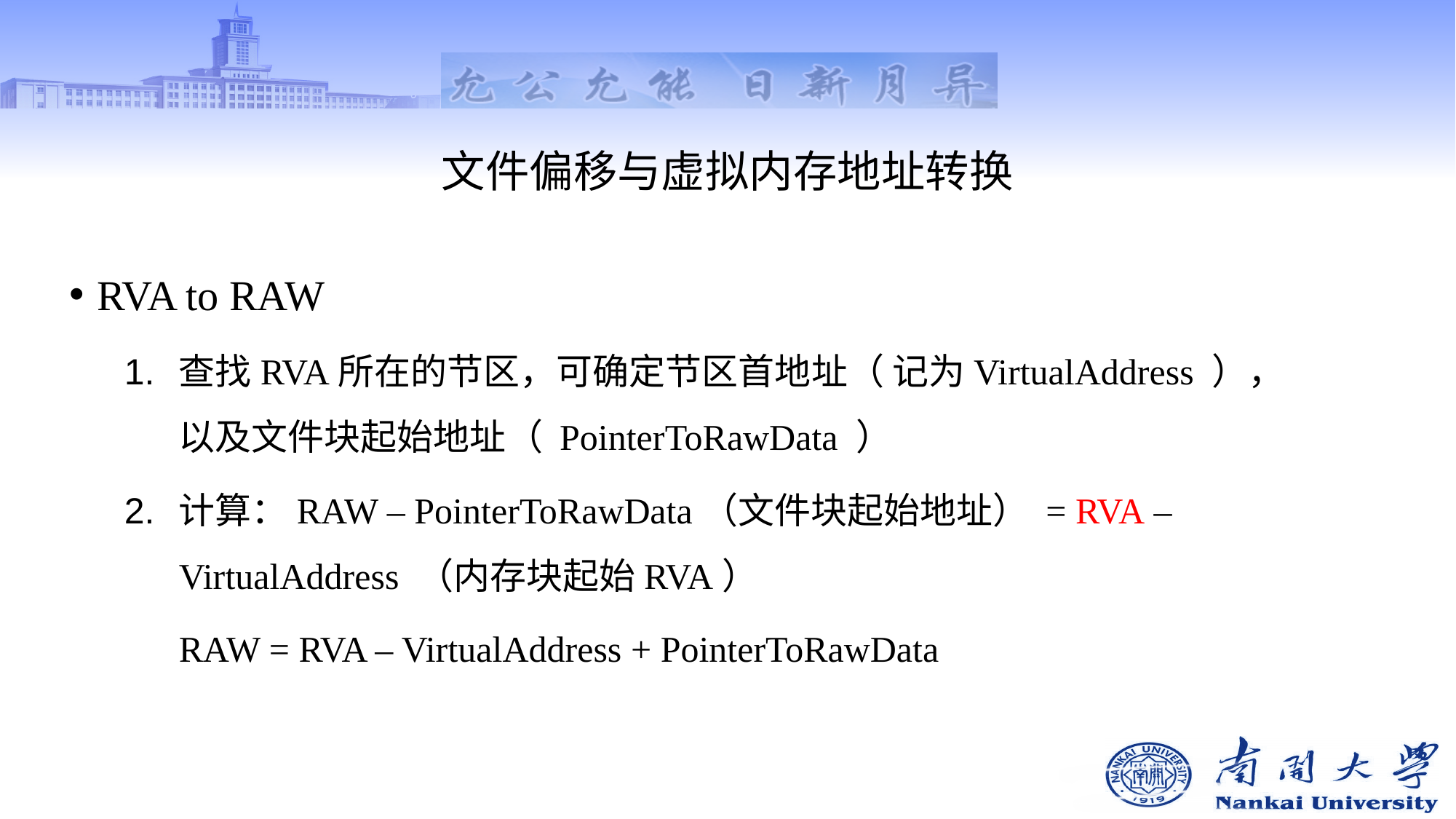

# 文件偏移与虚拟内存地址转换
RVA to RAW
查找RVA所在的节区，可确定节区首地址（ 记为VirtualAddress ），以及文件块起始地址（ PointerToRawData ）
计算：RAW – PointerToRawData（文件块起始地址） = RVA – VirtualAddress （内存块起始RVA）
RAW = RVA – VirtualAddress + PointerToRawData